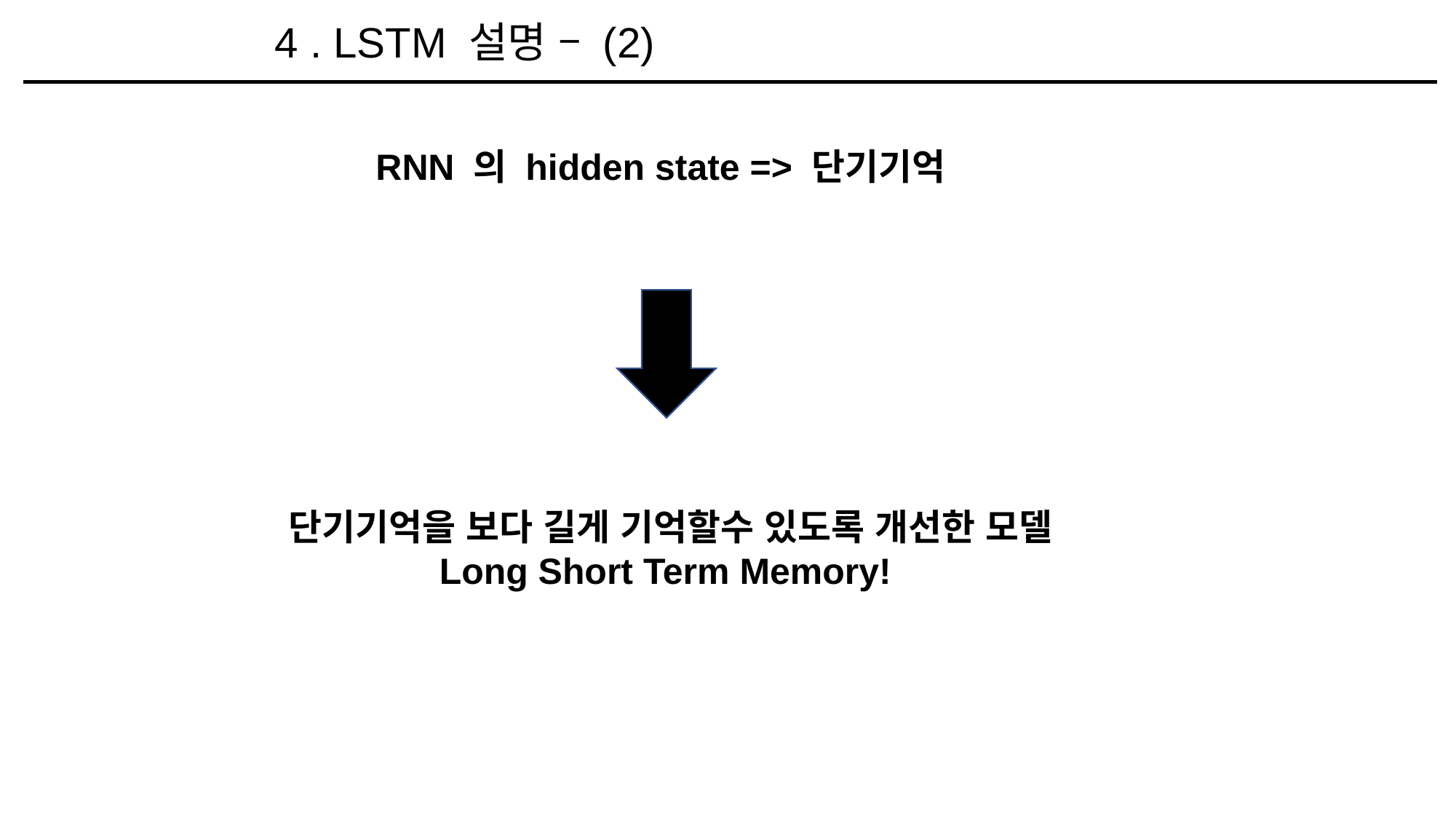

4 . LSTM 설명 – (2)

RNN 의 hidden state => 단기기억

단기기억을 보다 길게 기억할수 있도록 개선한 모델
Long Short Term Memory!